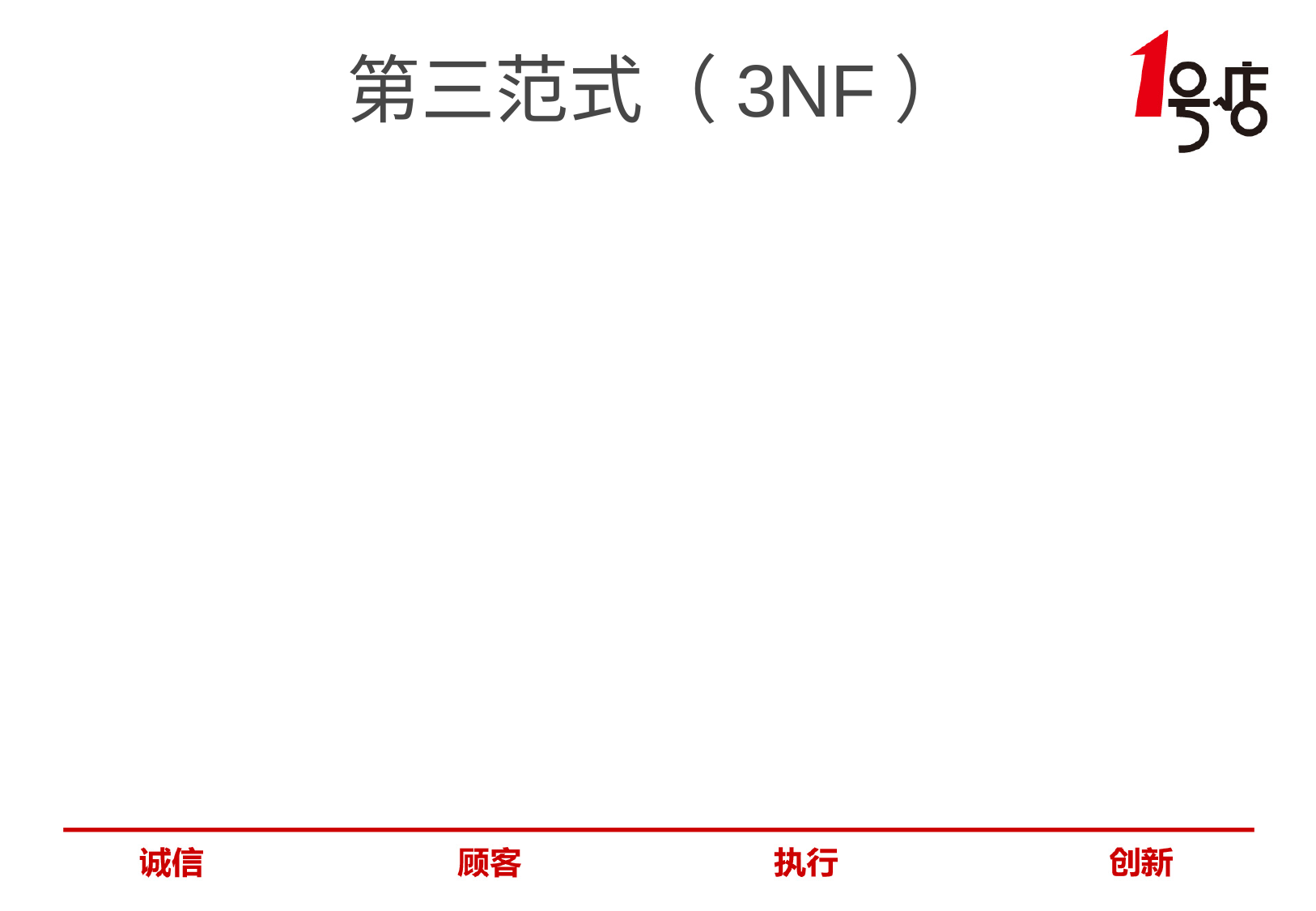

# 第三范式（3NF）
 这样的数据库表是符合第三范式的，消除了数据冗余、更新异常、插入异常和删除异常。
鲍依斯-科得范式（BCNF）：在第三范式的基础上，数据库表中如果不存在任何字段对任一候选关键字段的传递函数依赖则符合第三范式。
假设仓库管理关系表为StorehouseManage(仓库ID, 存储物品ID, 管理员ID, 数量)，且有一个管理员只在一个仓库工作；一个仓库可以存储多种物品。这个数据库表中存在如下决定关系：